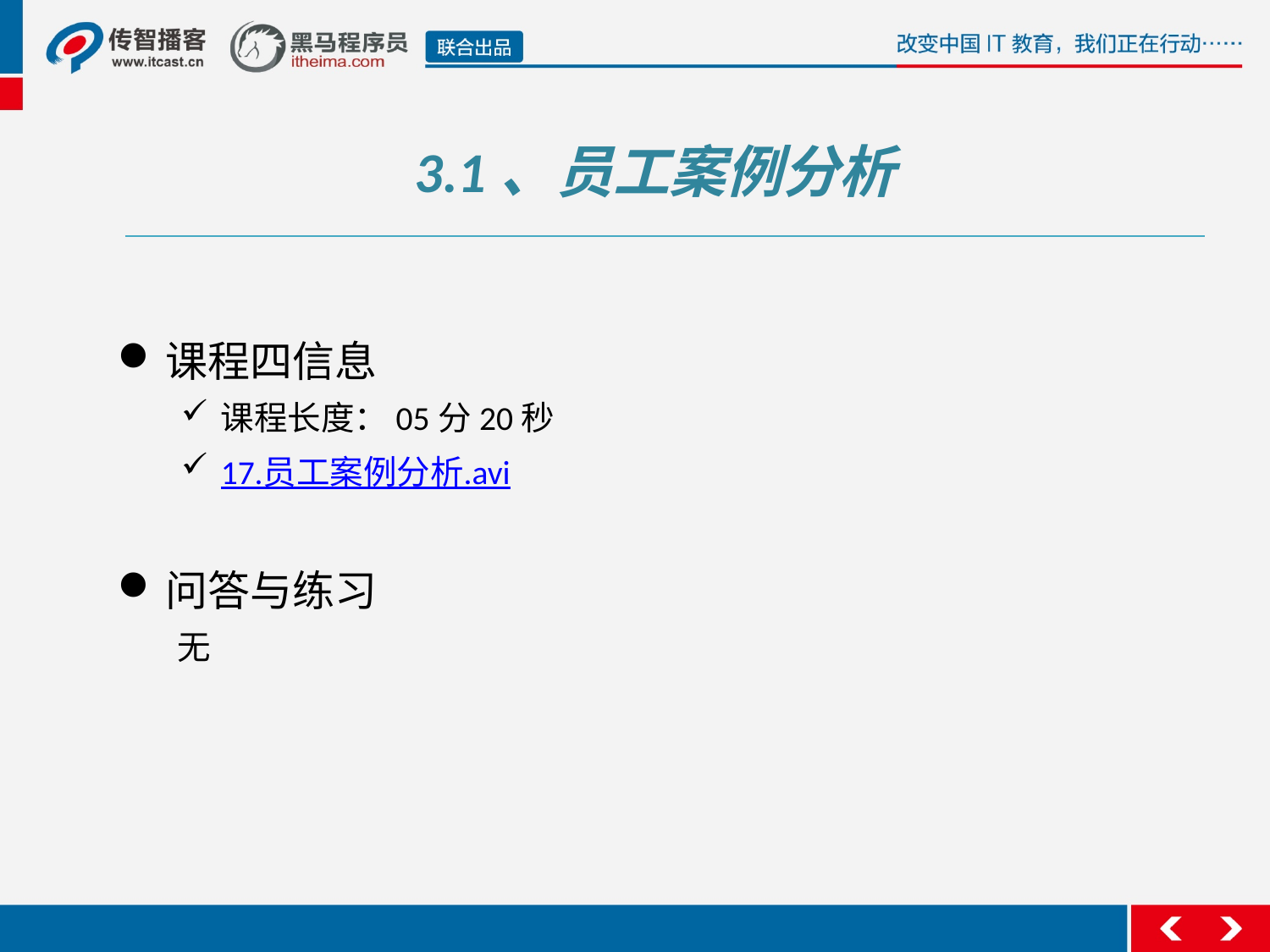

# 3.1、员工案例分析

课程四信息
课程长度：05分20秒
17.员工案例分析.avi

问答与练习
       无